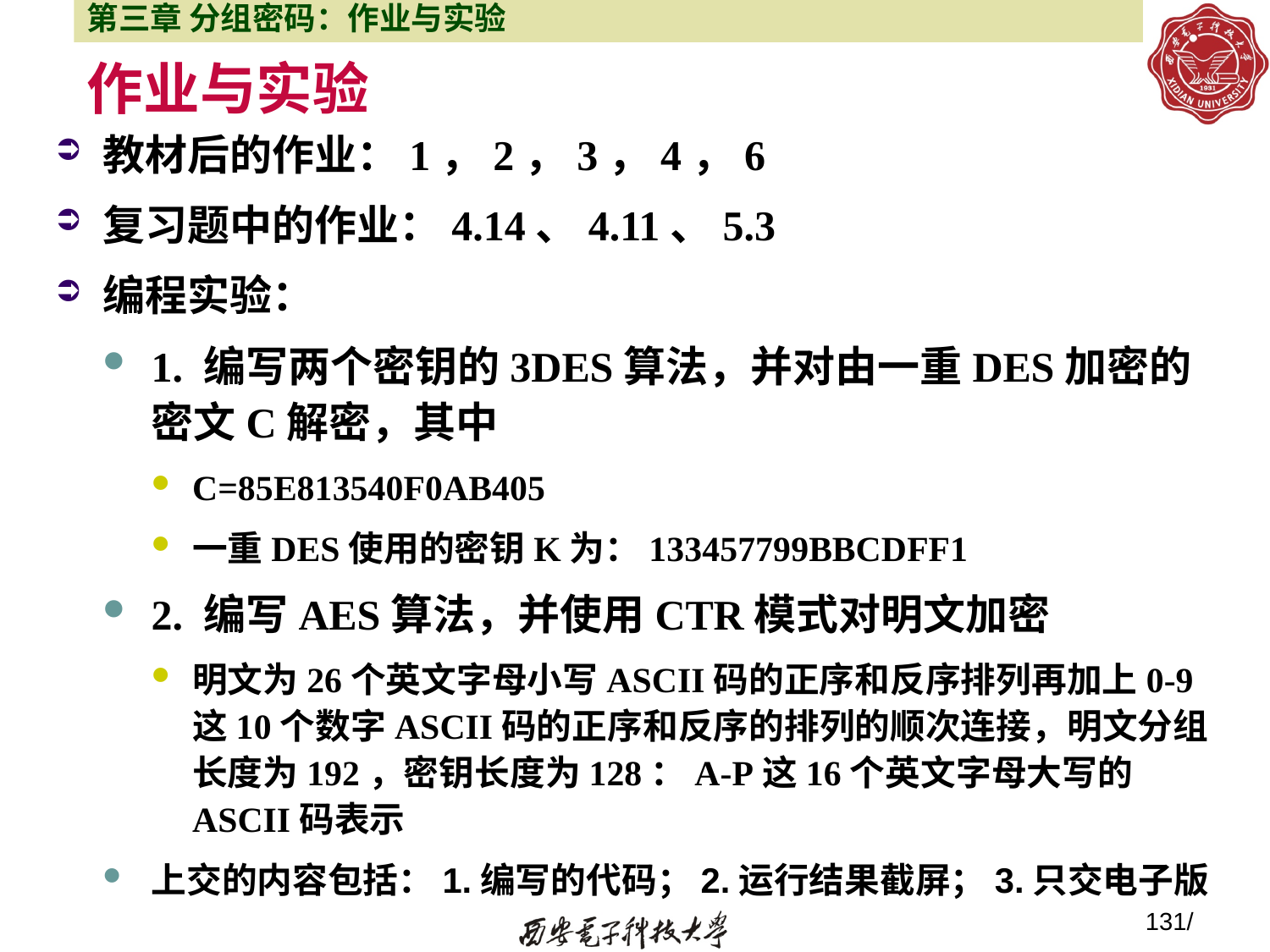

第三章 分组密码：作业与实验
# 作业与实验
教材后的作业：1，2，3，4，6
复习题中的作业：4.14、4.11、5.3
编程实验：
1. 编写两个密钥的3DES算法，并对由一重DES加密的密文C解密，其中
C=85E813540F0AB405
一重DES使用的密钥K为：133457799BBCDFF1
2. 编写AES算法，并使用CTR模式对明文加密
明文为26个英文字母小写ASCII码的正序和反序排列再加上0-9这10个数字ASCII码的正序和反序的排列的顺次连接，明文分组长度为192，密钥长度为128：A-P这16个英文字母大写的ASCII码表示
上交的内容包括：1.编写的代码；2.运行结果截屏；3.只交电子版
131/